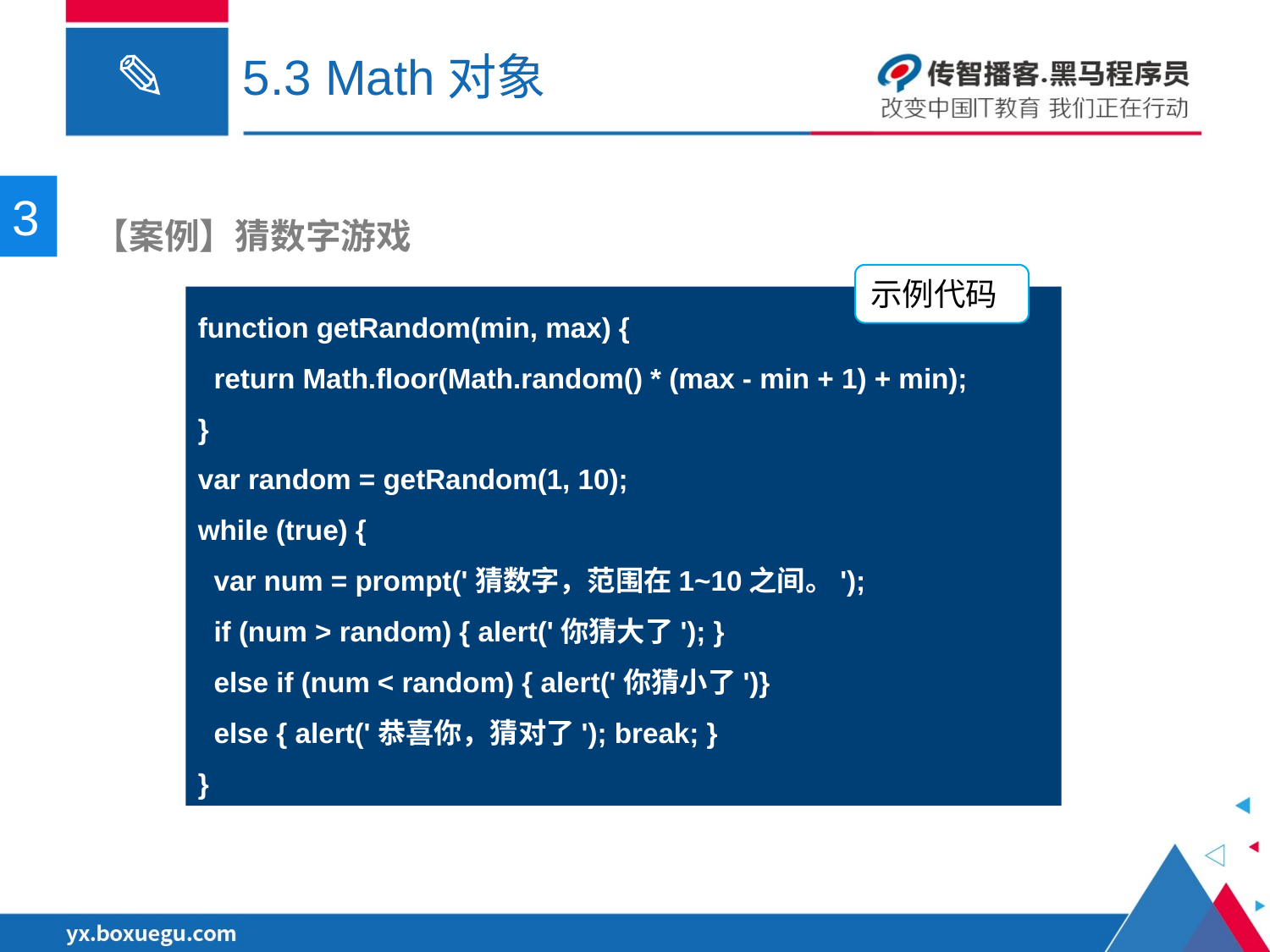

# 5.3 Math对象

3
  【案例】猜数字游戏
示例代码
function getRandom(min, max) {
  return Math.floor(Math.random() * (max - min + 1) + min);
}
var random = getRandom(1, 10);
while (true) {
  var num = prompt('猜数字，范围在1~10之间。');
  if (num > random) { alert('你猜大了'); }
  else if (num < random) { alert('你猜小了')}
  else { alert('恭喜你，猜对了'); break; }
}